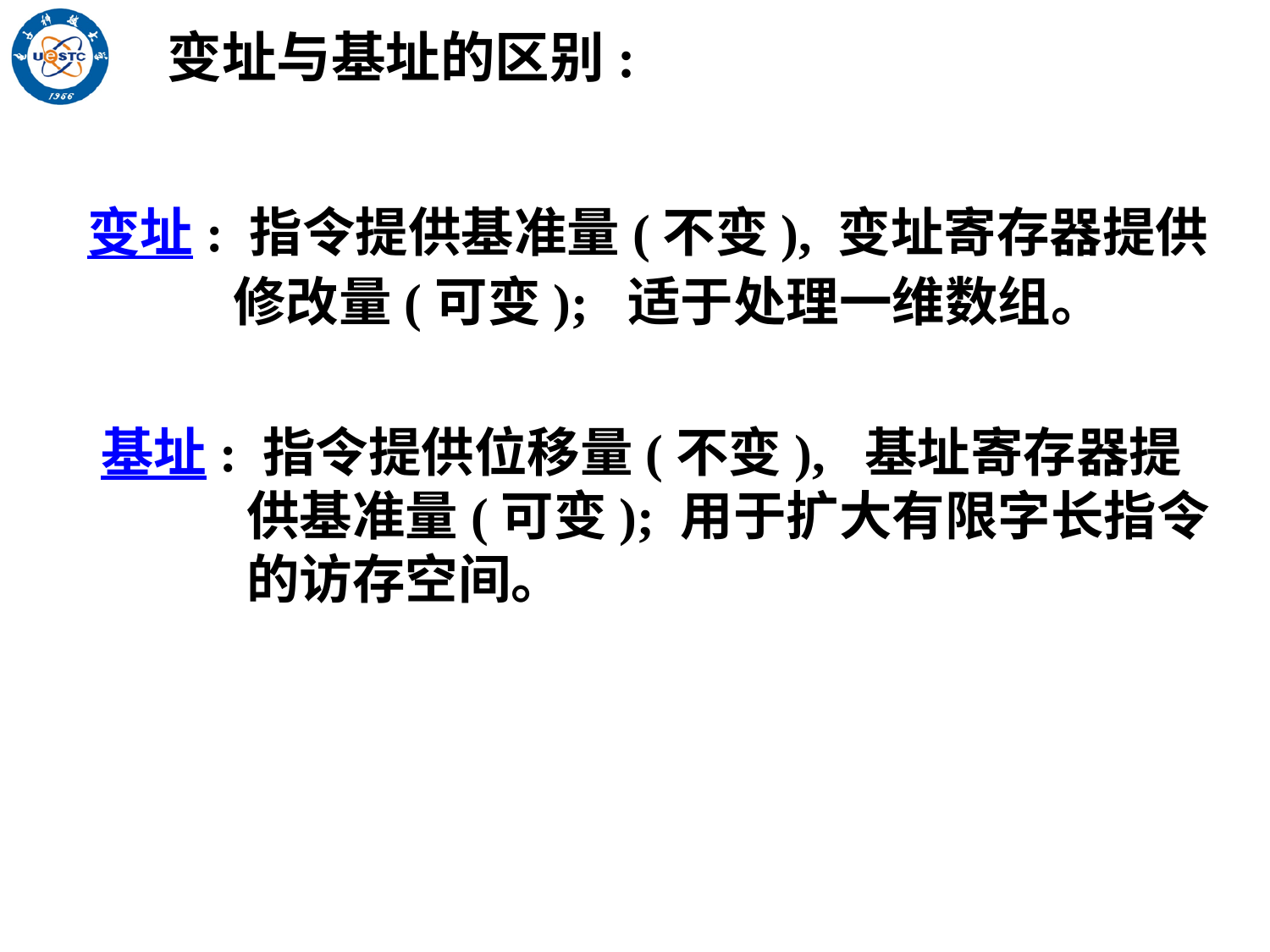

变址与基址的区别:
变址: 指令提供基准量(不变), 变址寄存器提供修改量(可变);  适于处理一维数组。
基址: 指令提供位移量(不变),  基址寄存器提供基准量(可变); 用于扩大有限字长指令的访存空间。